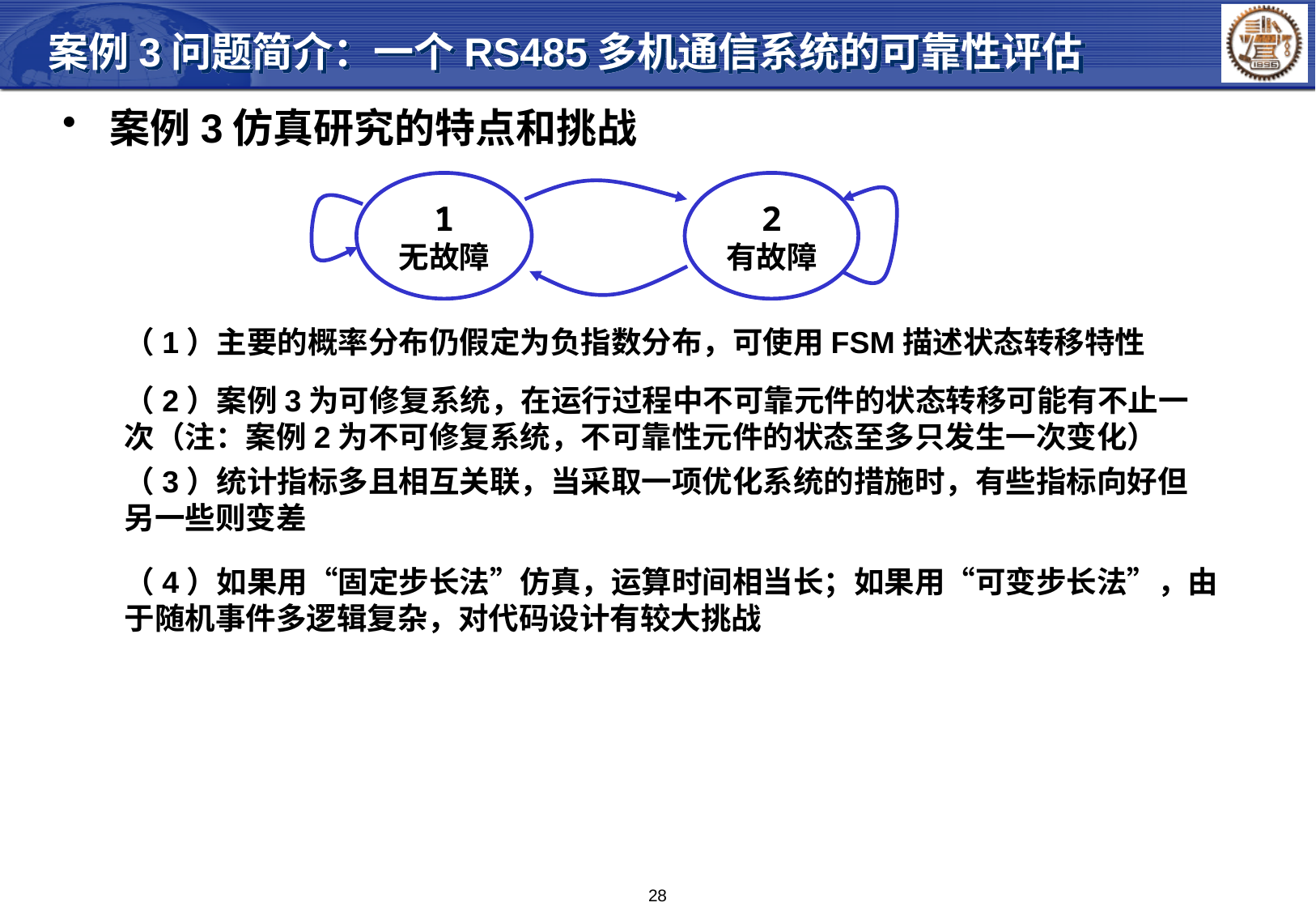

案例3问题简介：一个RS485多机通信系统的可靠性评估
 案例3仿真研究的特点和挑战
1
无故障
2
有故障

（1）主要的概率分布仍假定为负指数分布，可使用FSM描述状态转移特性
（2）案例3为可修复系统，在运行过程中不可靠元件的状态转移可能有不止一次（注：案例2为不可修复系统，不可靠性元件的状态至多只发生一次变化）
（3）统计指标多且相互关联，当采取一项优化系统的措施时，有些指标向好但另一些则变差
（4）如果用“固定步长法”仿真，运算时间相当长；如果用“可变步长法”，由于随机事件多逻辑复杂，对代码设计有较大挑战
28